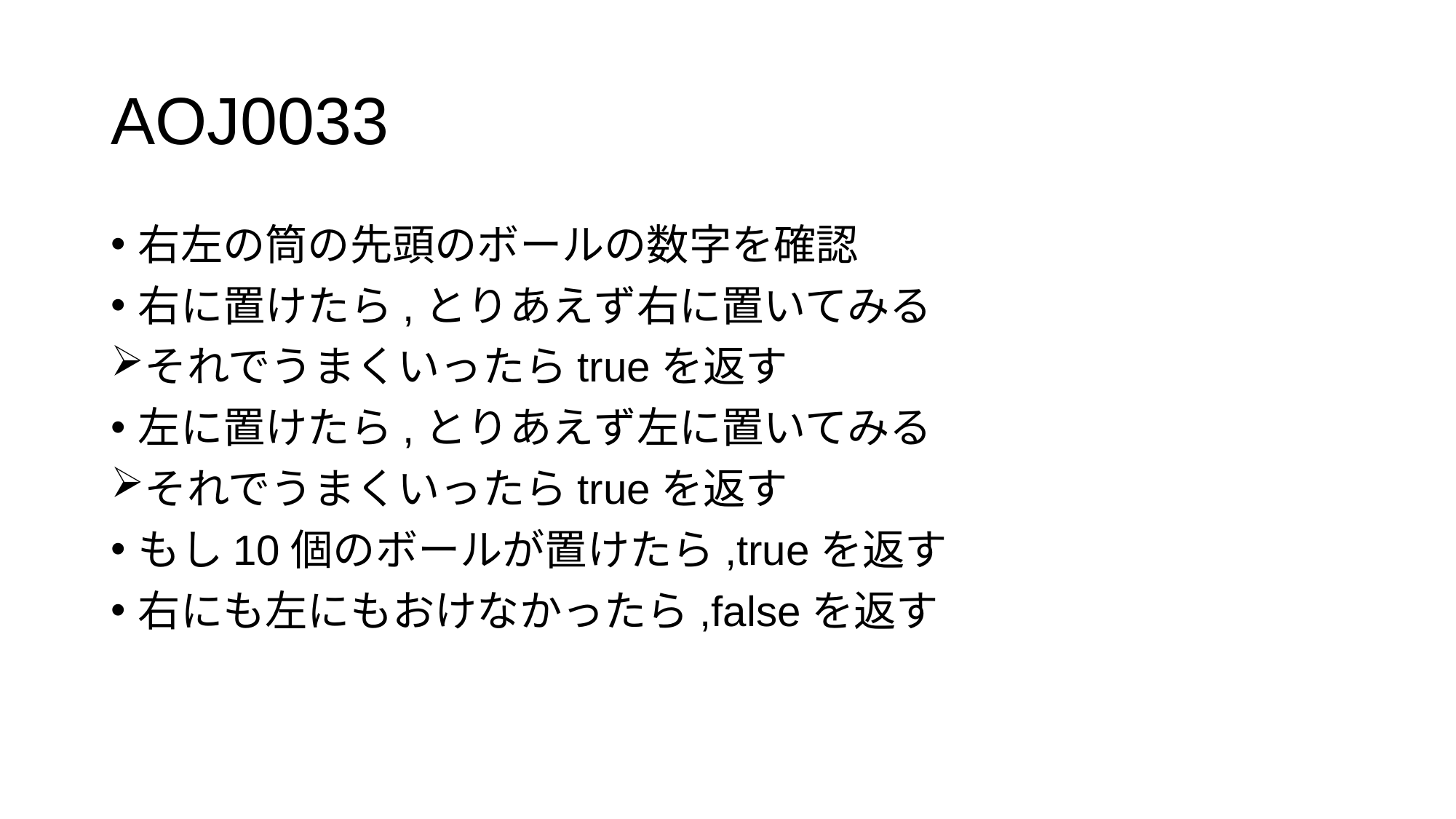

# AOJ0033
右左の筒の先頭のボールの数字を確認
右に置けたら,とりあえず右に置いてみる
それでうまくいったらtrueを返す
左に置けたら,とりあえず左に置いてみる
それでうまくいったらtrueを返す
もし10個のボールが置けたら,trueを返す
右にも左にもおけなかったら,falseを返す